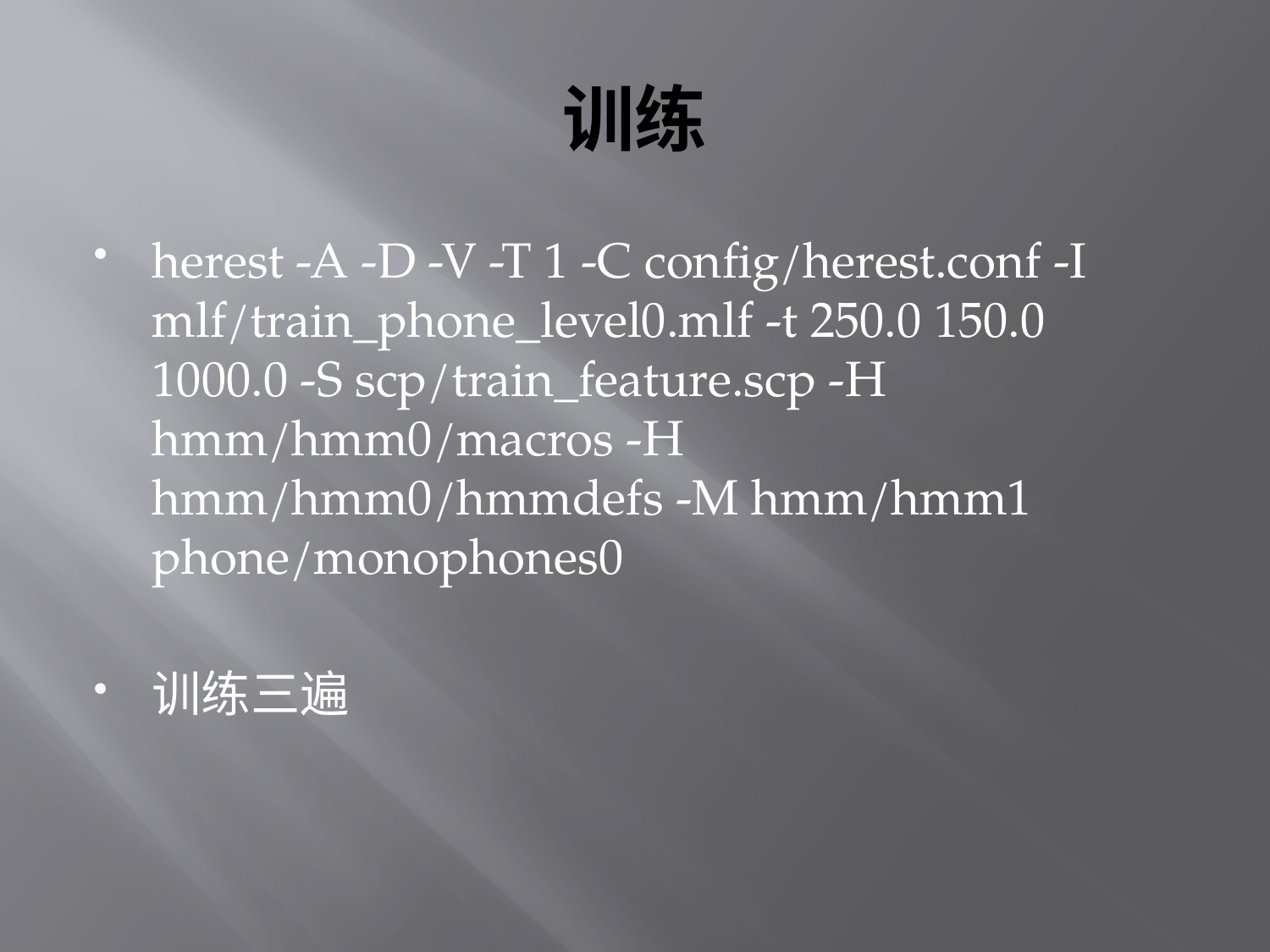

# 训练
herest -A -D -V -T 1 -C config/herest.conf -I mlf/train_phone_level0.mlf -t 250.0 150.0 1000.0 -S scp/train_feature.scp -H hmm/hmm0/macros -H hmm/hmm0/hmmdefs -M hmm/hmm1 phone/monophones0

训练三遍